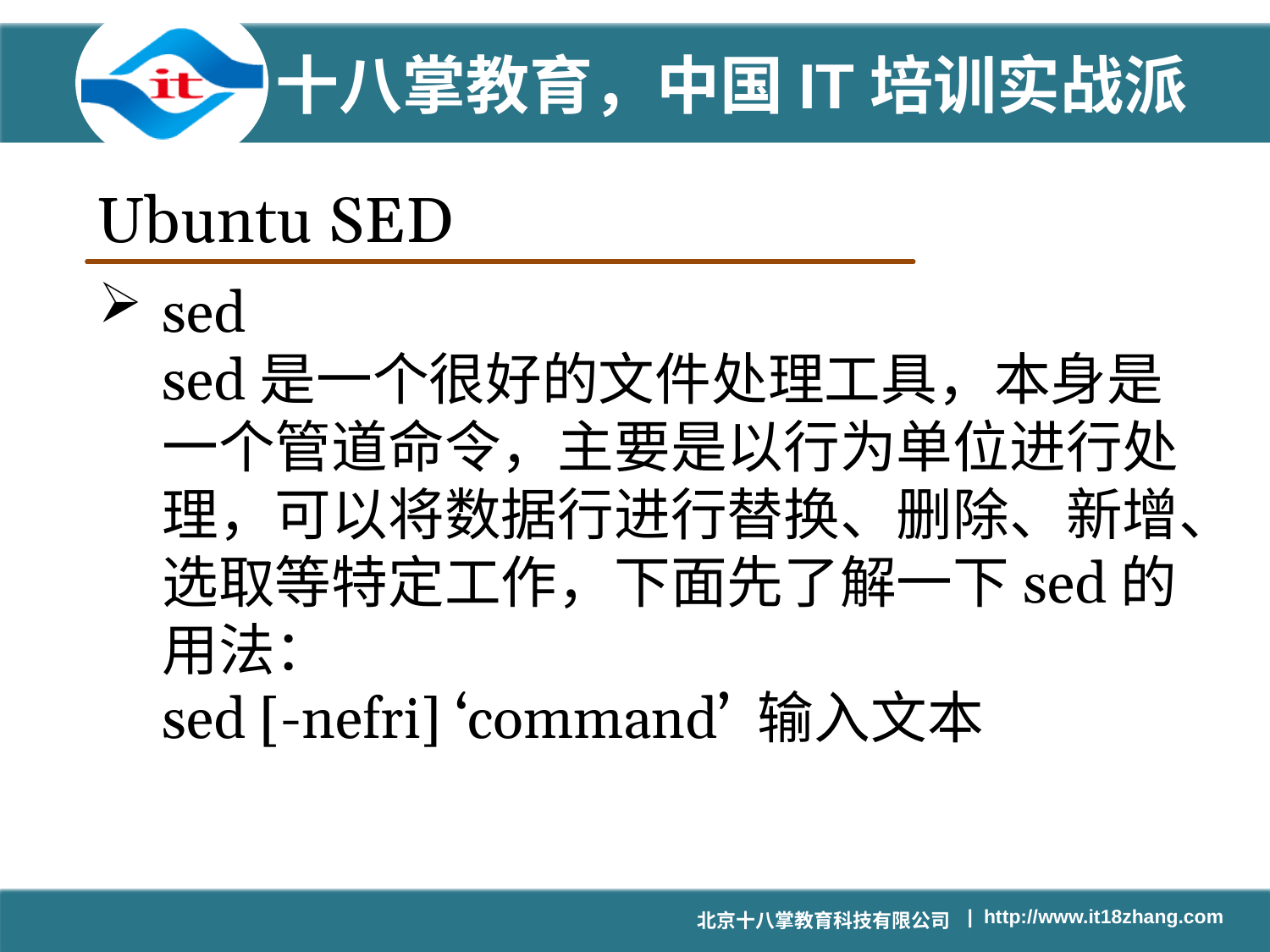

# Ubuntu SED
sed
sed是一个很好的文件处理工具，本身是一个管道命令，主要是以行为单位进行处理，可以将数据行进行替换、删除、新增、选取等特定工作，下面先了解一下sed的用法：
sed [-nefri] ‘command’ 输入文本